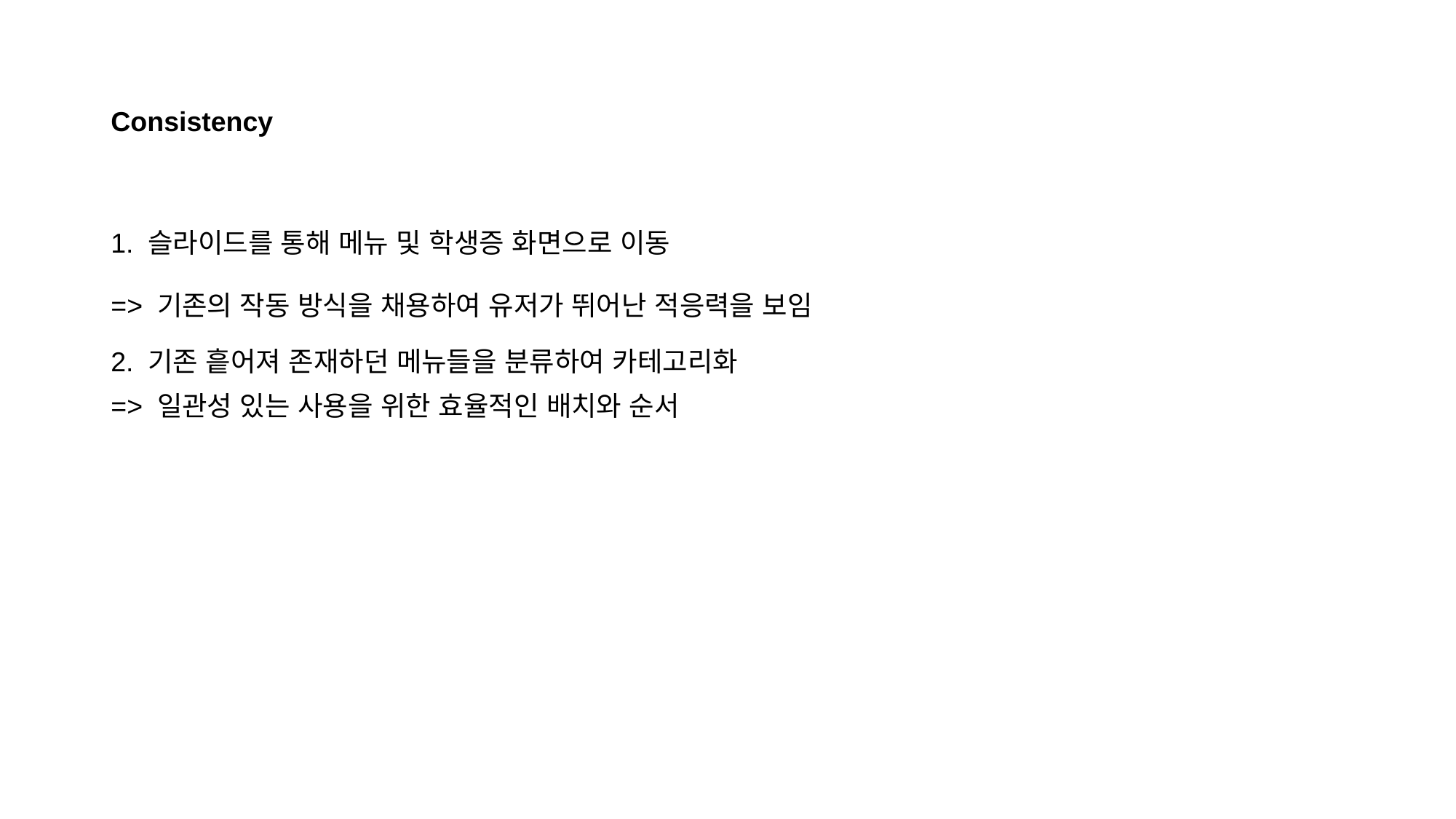

# Consistency
1. 슬라이드를 통해 메뉴 및 학생증 화면으로 이동
=> 기존의 작동 방식을 채용하여 유저가 뛰어난 적응력을 보임
2. 기존 흩어져 존재하던 메뉴들을 분류하여 카테고리화
=> 일관성 있는 사용을 위한 효율적인 배치와 순서